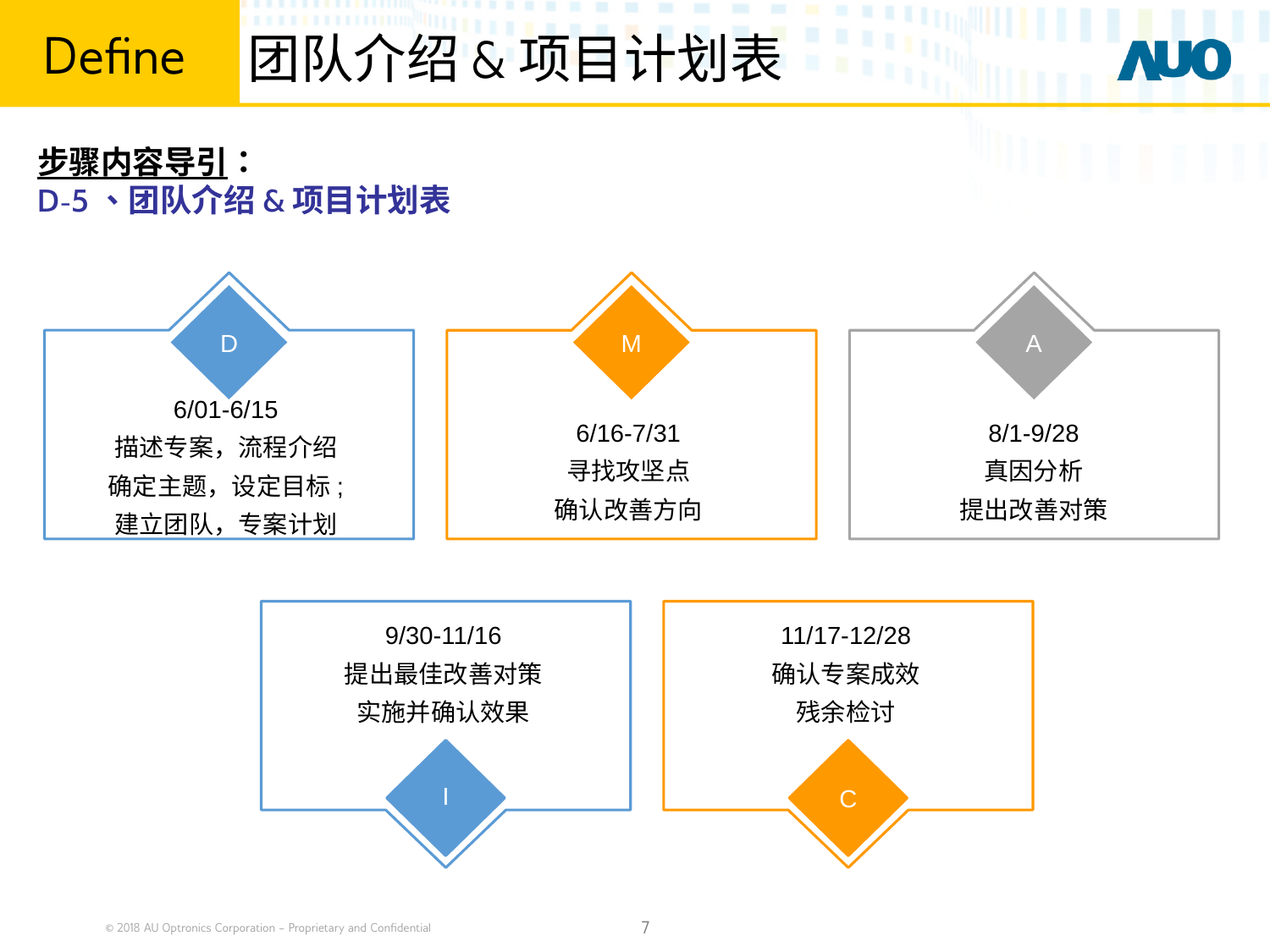

Define
# 团队介绍&项目计划表
步骤内容导引：
D-5、团队介绍&项目计划表

D
6/01-6/15
描述专案，流程介绍
确定主题，设定目标;
建立团队，专案计划

M
6/16-7/31
寻找攻坚点
确认改善方向

A
8/1-9/28
真因分析
提出改善对策

I
9/30-11/16
提出最佳改善对策
实施并确认效果

C
11/17-12/28
确认专案成效
残余检讨